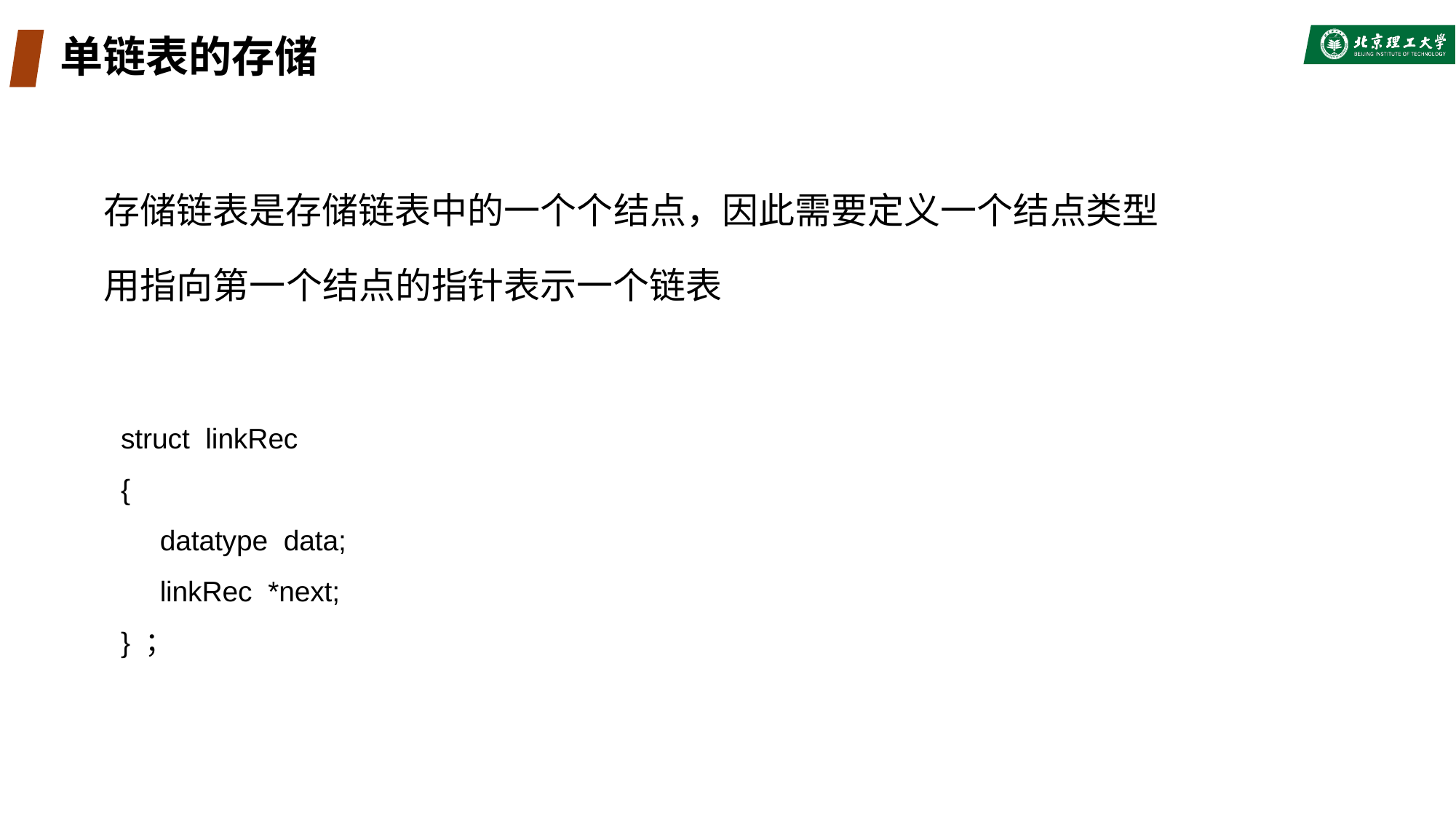

# 单链表的存储
存储链表是存储链表中的一个个结点，因此需要定义一个结点类型
用指向第一个结点的指针表示一个链表
struct  linkRec
{
     datatype  data;
     linkRec  *next;
} ；